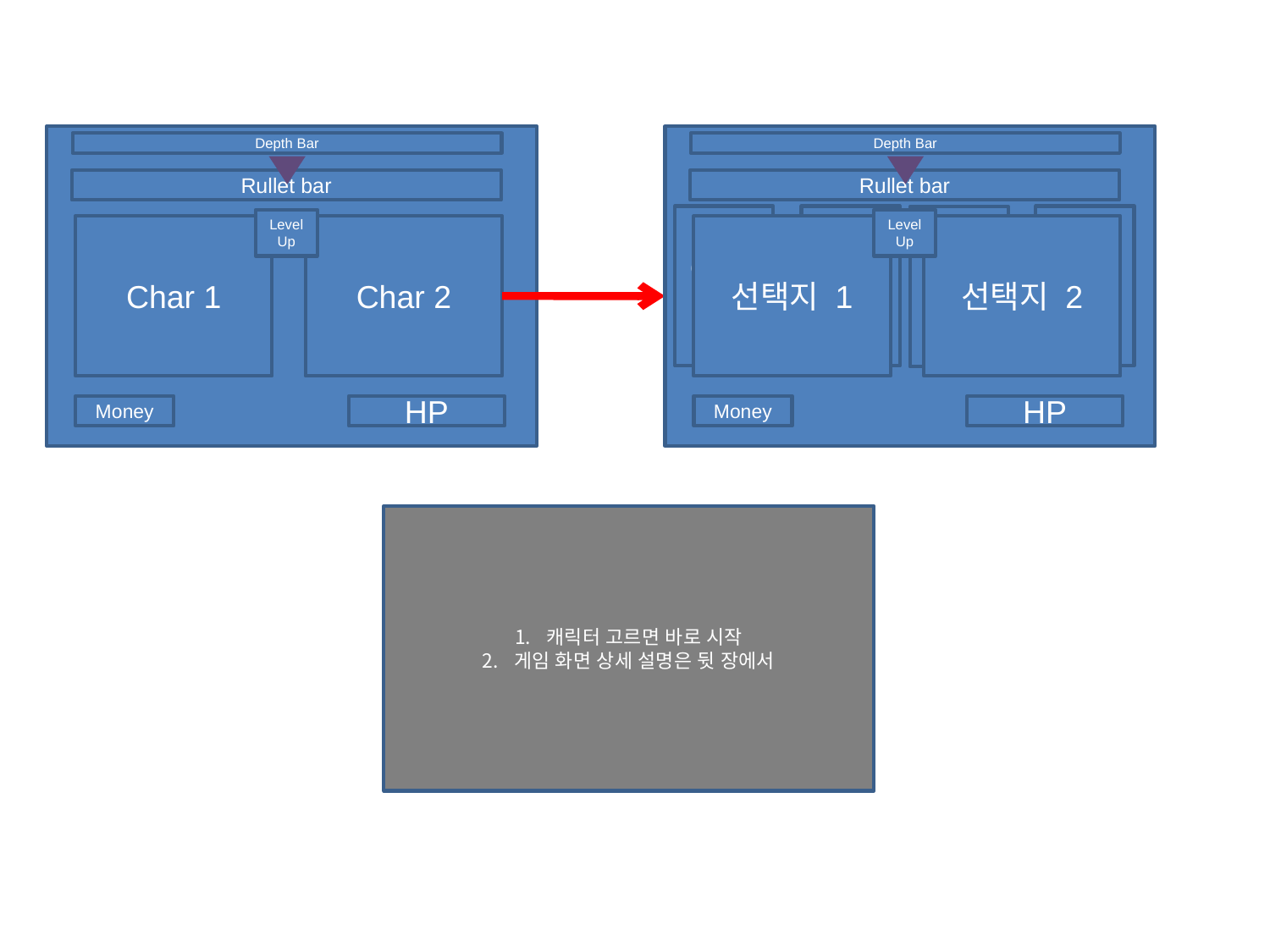

Depth Bar
Depth Bar

Rullet bar
Rullet bar
Char 1
Char 1
Char 1
Char 1
Level Up
Level Up
Char 1
Char 2
선택지 1
선택지 2
Money
HP
Money
HP
캐릭터 고르면 바로 시작
게임 화면 상세 설명은 뒷 장에서